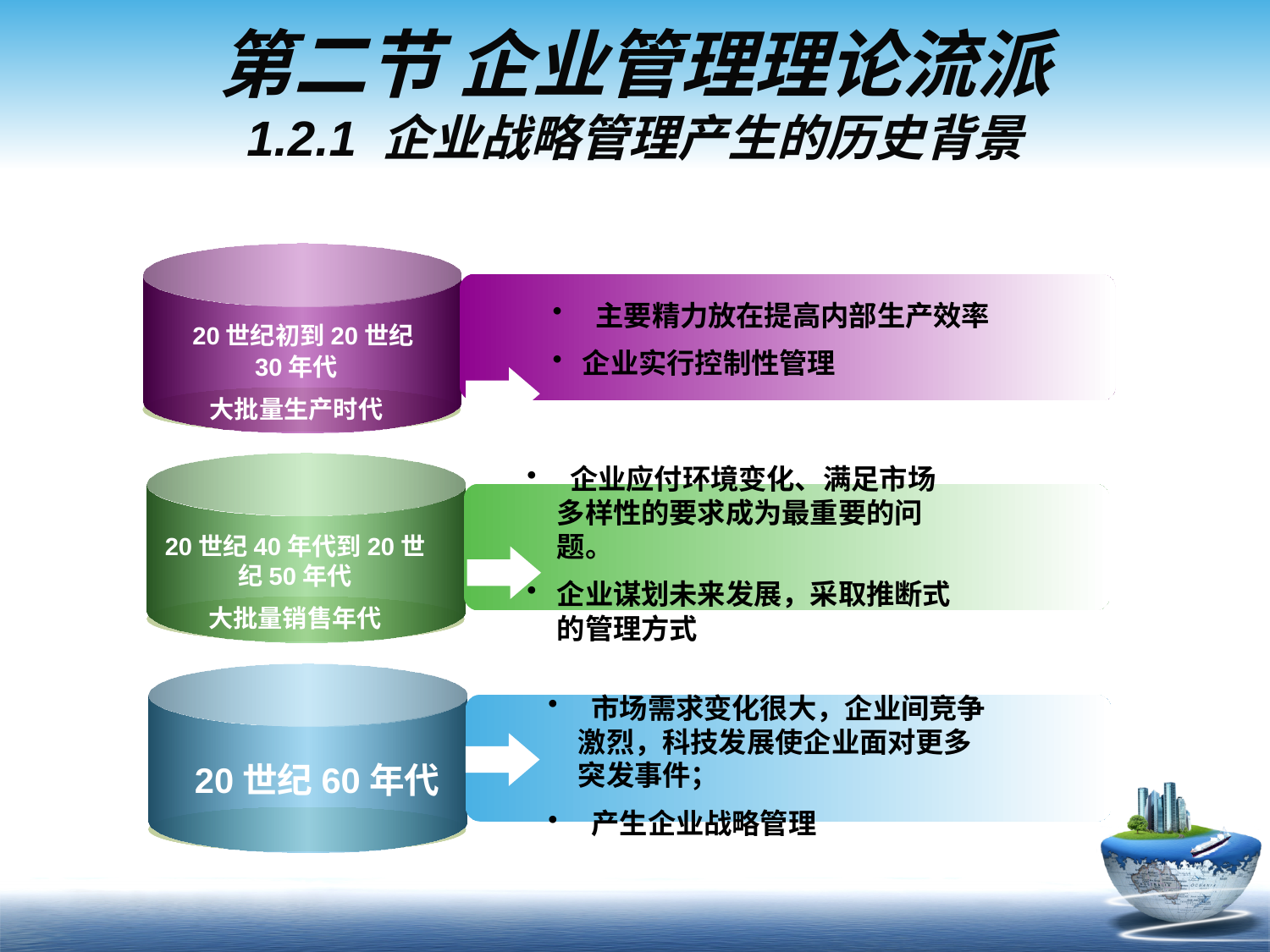

# 第二节 企业管理理论流派 1.2.1 企业战略管理产生的历史背景

 主要精力放在提高内部生产效率
企业实行控制性管理
  20世纪初到20世纪30年代
大批量生产时代

 企业应付环境变化、满足市场多样性的要求成为最重要的问题。
企业谋划未来发展，采取推断式的管理方式

20世纪40年代到20世纪50年代
大批量销售年代

 市场需求变化很大，企业间竞争激烈，科技发展使企业面对更多突发事件；
 产生企业战略管理

  20世纪60年代